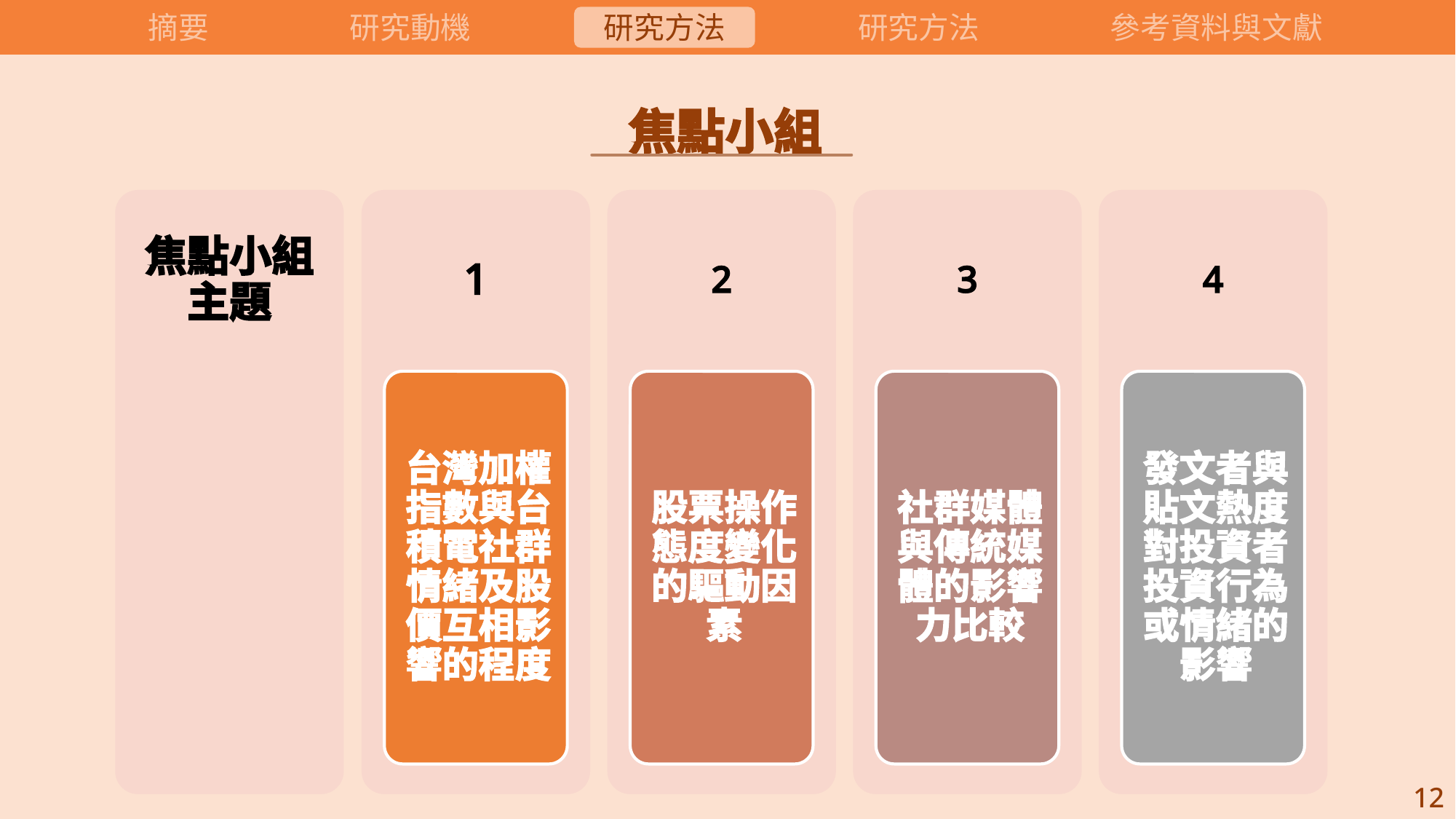

摘要
研究動機
研究方法
研究方法
參考資料與文獻

焦點小組
焦點小組主題
1
台灣加權指數與台積電社群情緒及股價互相影響的程度
2
股票操作態度變化的驅動因素
3
社群媒體與傳統媒體的影響力比較
4
發文者與貼文熱度對投資者投資行為或情緒的影響
12